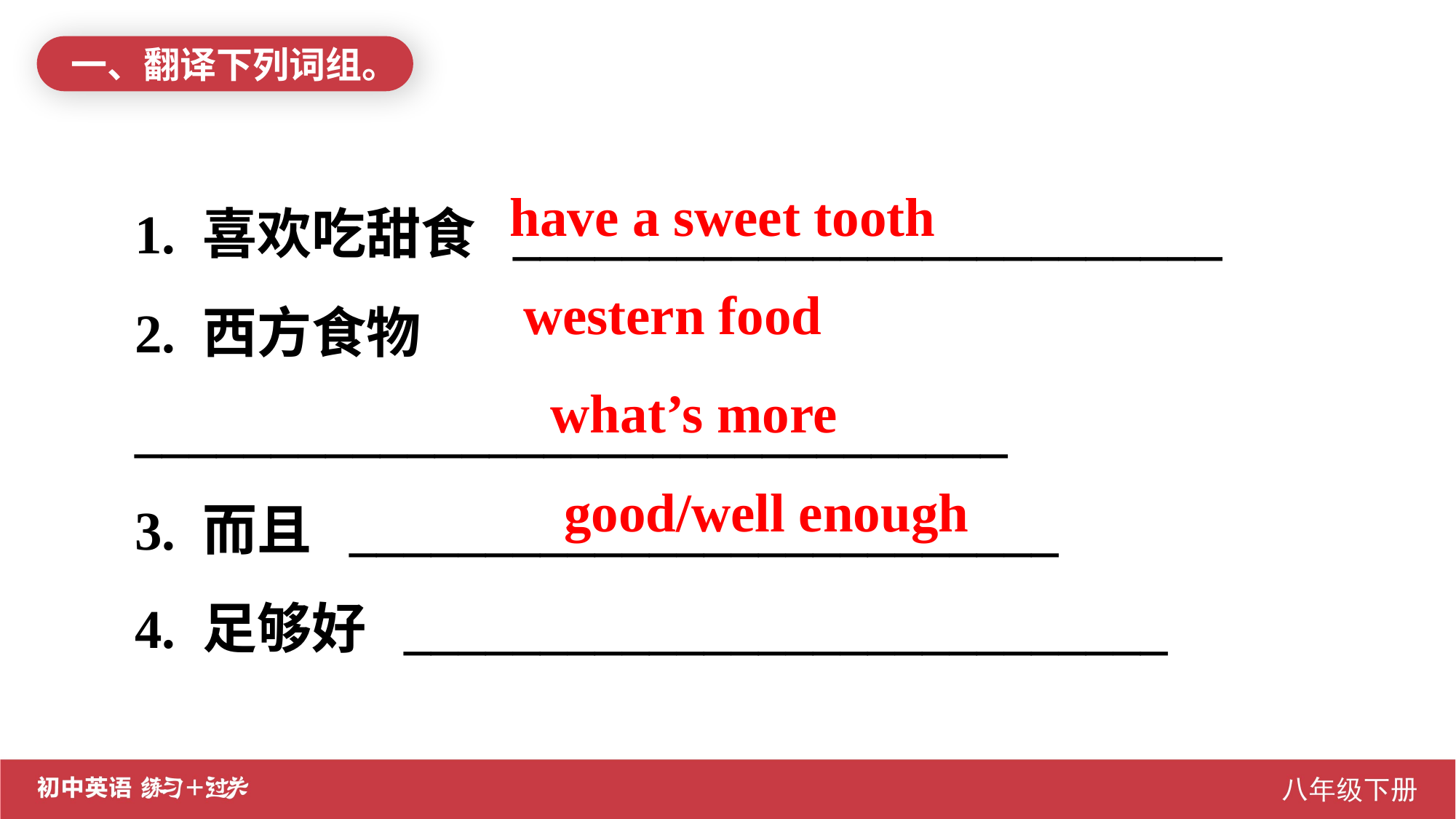

一、翻译下列词组。
have a sweet tooth
 western food
   what’s more
    good/well enough
1. 喜欢吃甜食  __________________________
2. 西方食物  ________________________________
3. 而且  __________________________
4. 足够好  ____________________________